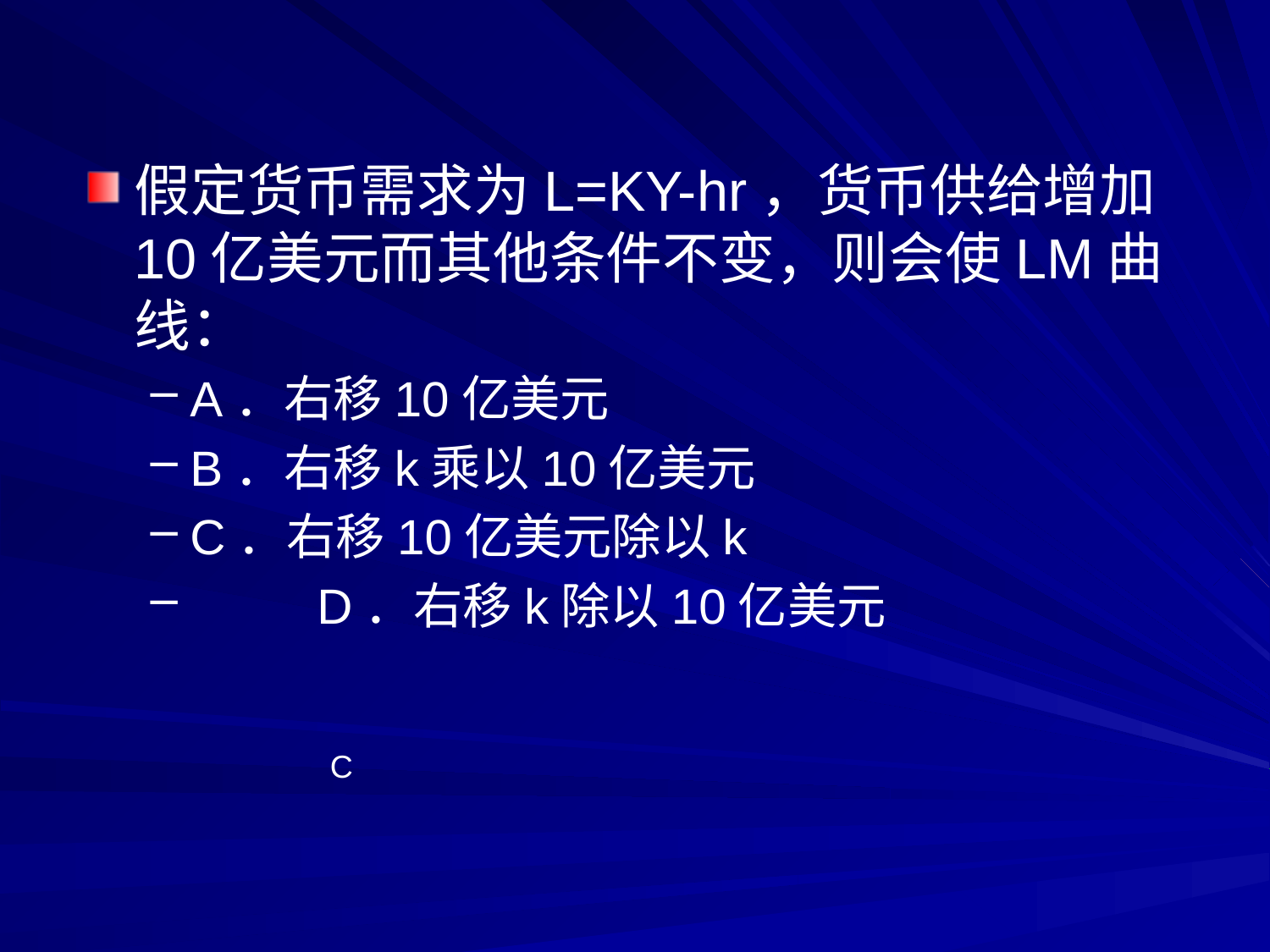

假定货币需求为L=KY-hr，货币供给增加10亿美元而其他条件不变，则会使LM曲线：
A．右移10亿美元
B．右移k乘以10亿美元
C．右移10亿美元除以k
	D．右移k除以10亿美元
C